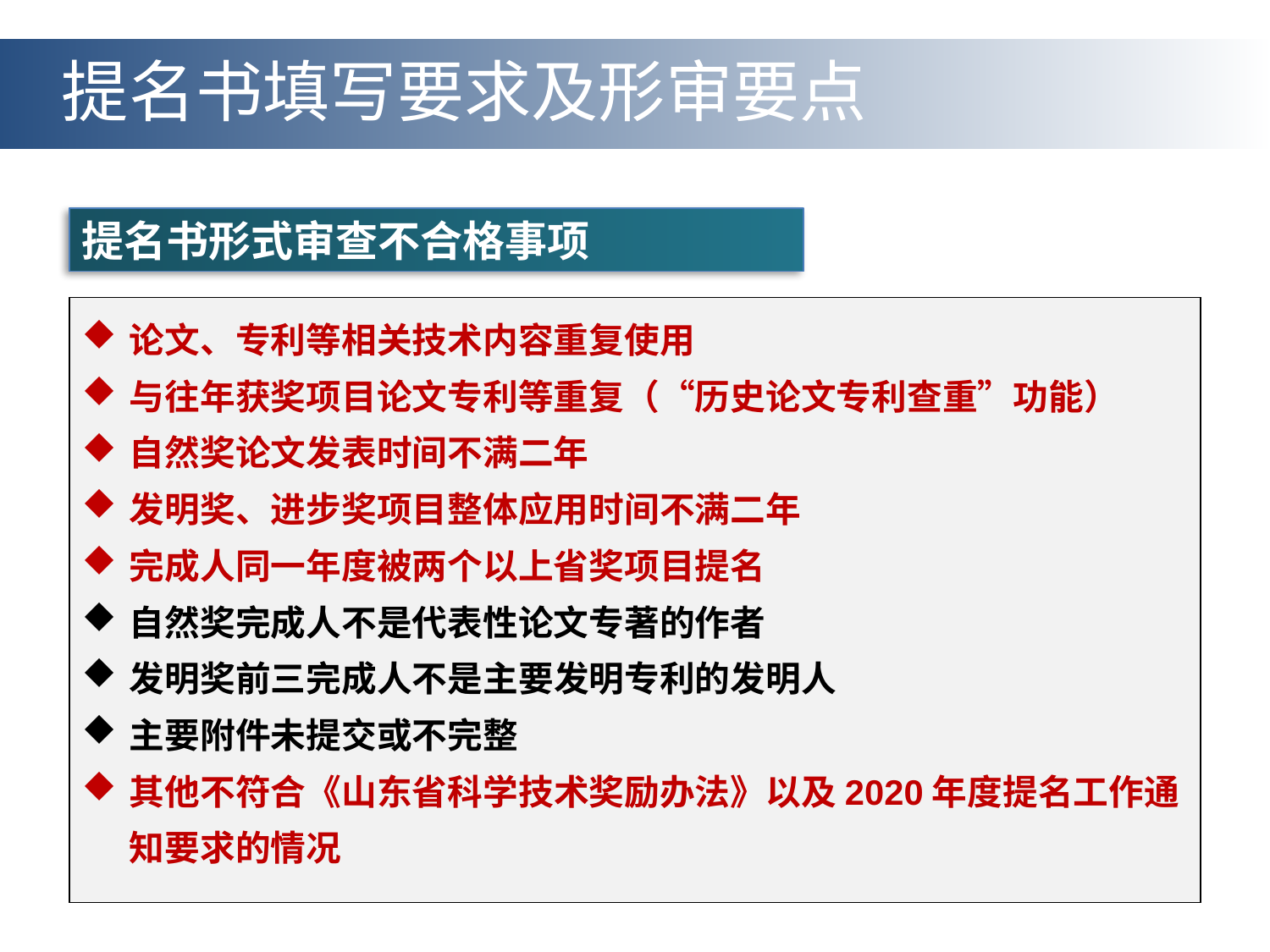

提名书填写要求及形审要点

提名书形式审查不合格事项
论文、专利等相关技术内容重复使用
与往年获奖项目论文专利等重复（“历史论文专利查重”功能）
自然奖论文发表时间不满二年
发明奖、进步奖项目整体应用时间不满二年
完成人同一年度被两个以上省奖项目提名
自然奖完成人不是代表性论文专著的作者
发明奖前三完成人不是主要发明专利的发明人
主要附件未提交或不完整
其他不符合《山东省科学技术奖励办法》以及2020年度提名工作通知要求的情况